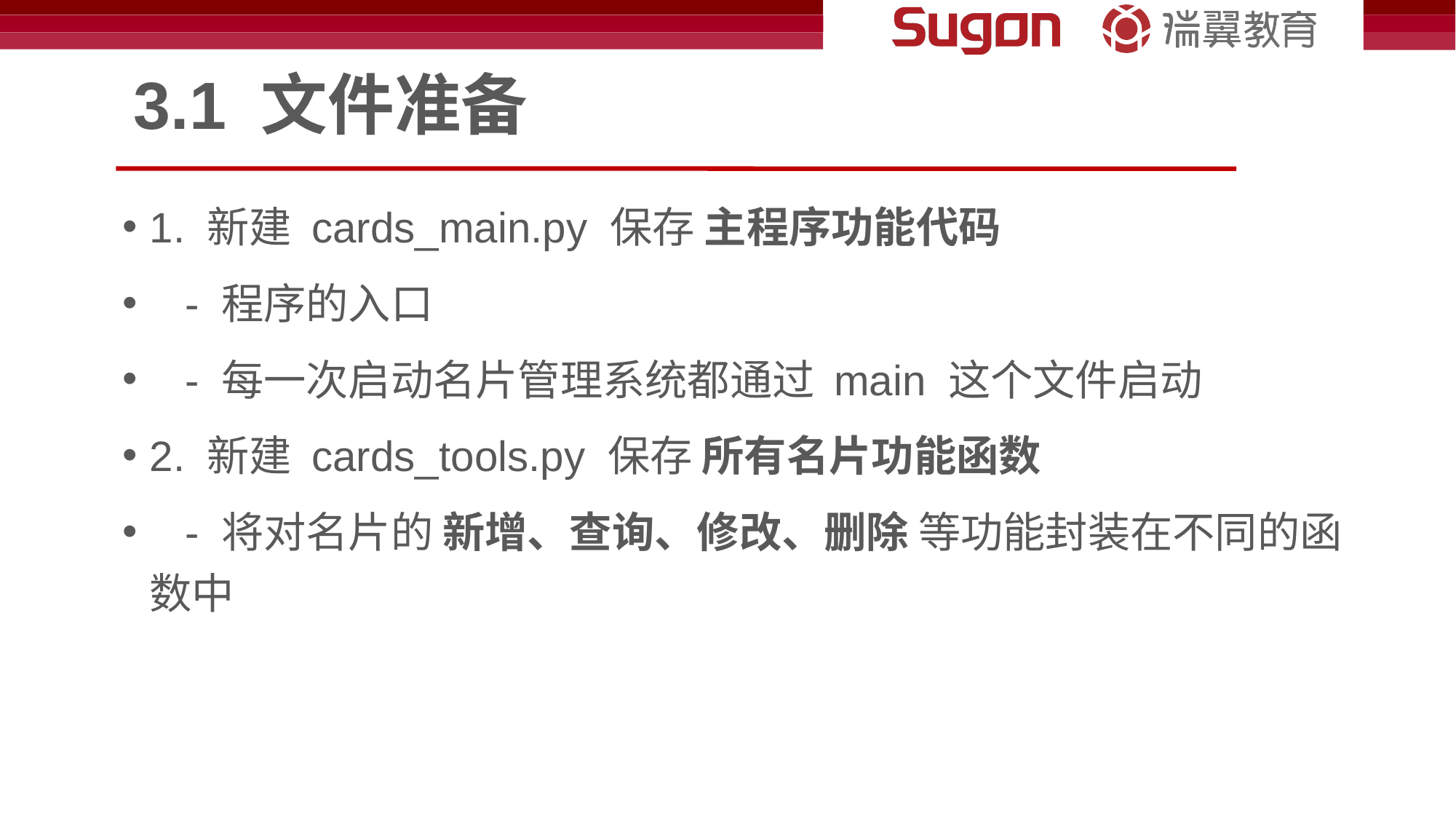

# 3.1 文件准备
1. 新建 cards_main.py 保存 主程序功能代码
   - 程序的入口
   - 每一次启动名片管理系统都通过 main 这个文件启动
2. 新建 cards_tools.py 保存 所有名片功能函数
   - 将对名片的 新增、查询、修改、删除 等功能封装在不同的函数中